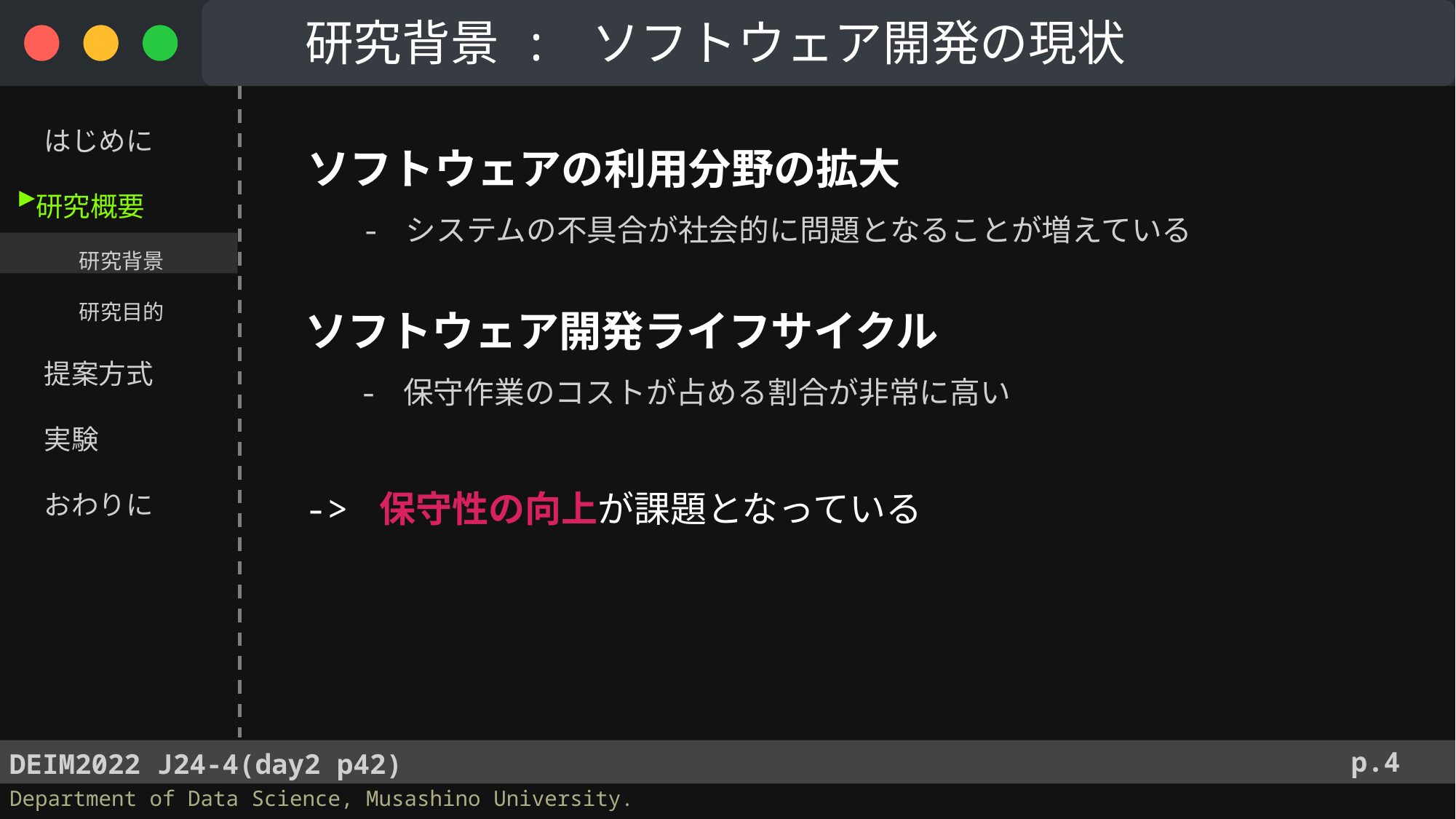

研究背景 : ソフトウェア開発の現状
　 はじめに
   研究概要
　　　 研究背景
　　　 研究目的
　 提案方式
　 実験
　 おわりに

ソフトウェアの利用分野の拡大
- システムの不具合が社会的に問題となることが増えている

▶︎

ソフトウェア開発ライフサイクル
- 保守作業のコストが占める割合が非常に高い

-> 保守性の向上が課題となっている
p.4